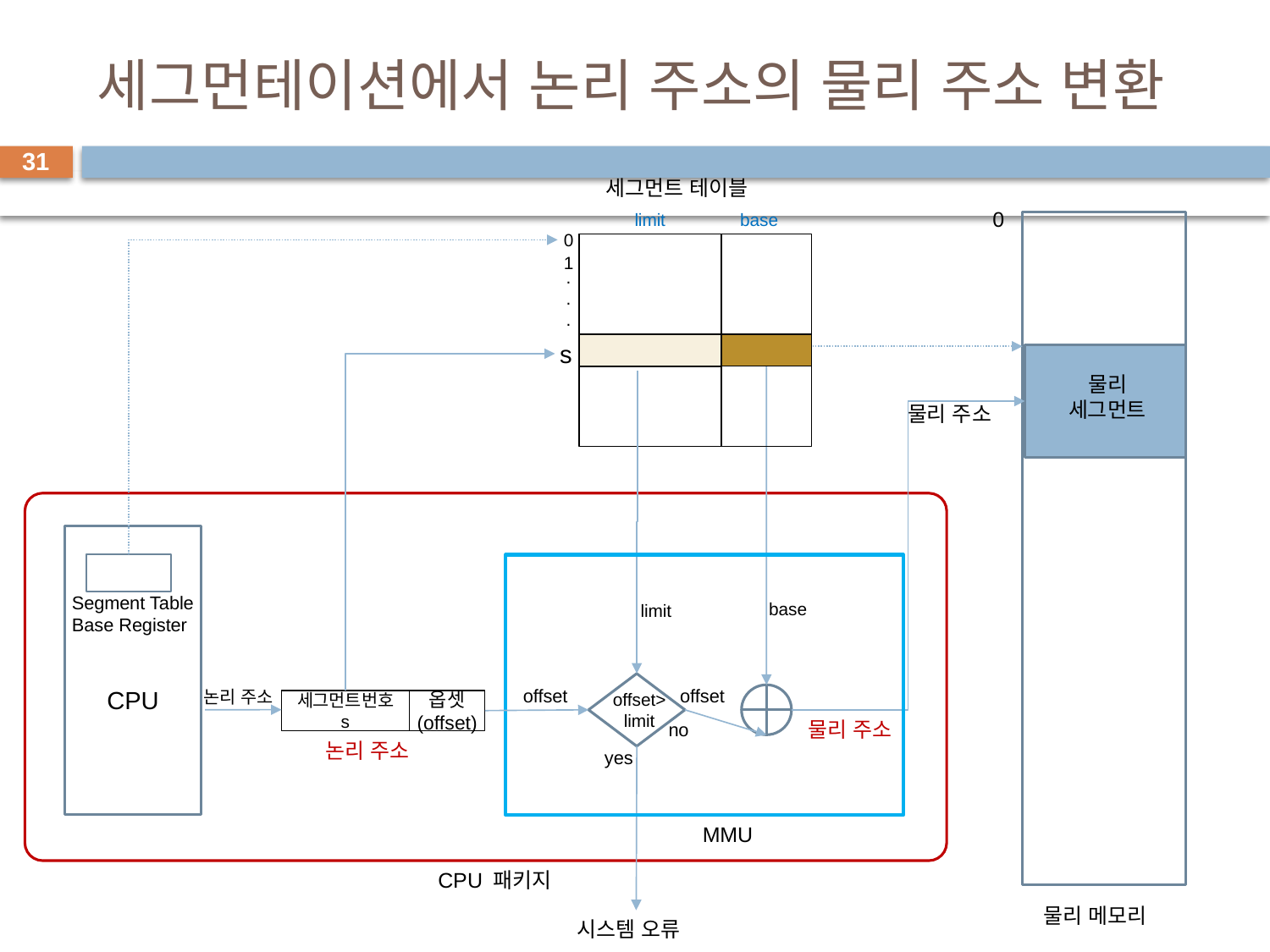

# 세그먼테이션에서 논리 주소의 물리 주소 변환
31
세그먼트 테이블
0
limit
base

0

1
.
.
.

s

물리
세그먼트
물리 주소

CPU

Segment Table
Base Register
base
limit

offset
offset
논리 주소
offset>
limit

세그먼트번호
s
옵셋 (offset)
물리 주소
no
논리 주소
yes
MMU
CPU 패키지
물리 메모리
시스템 오류